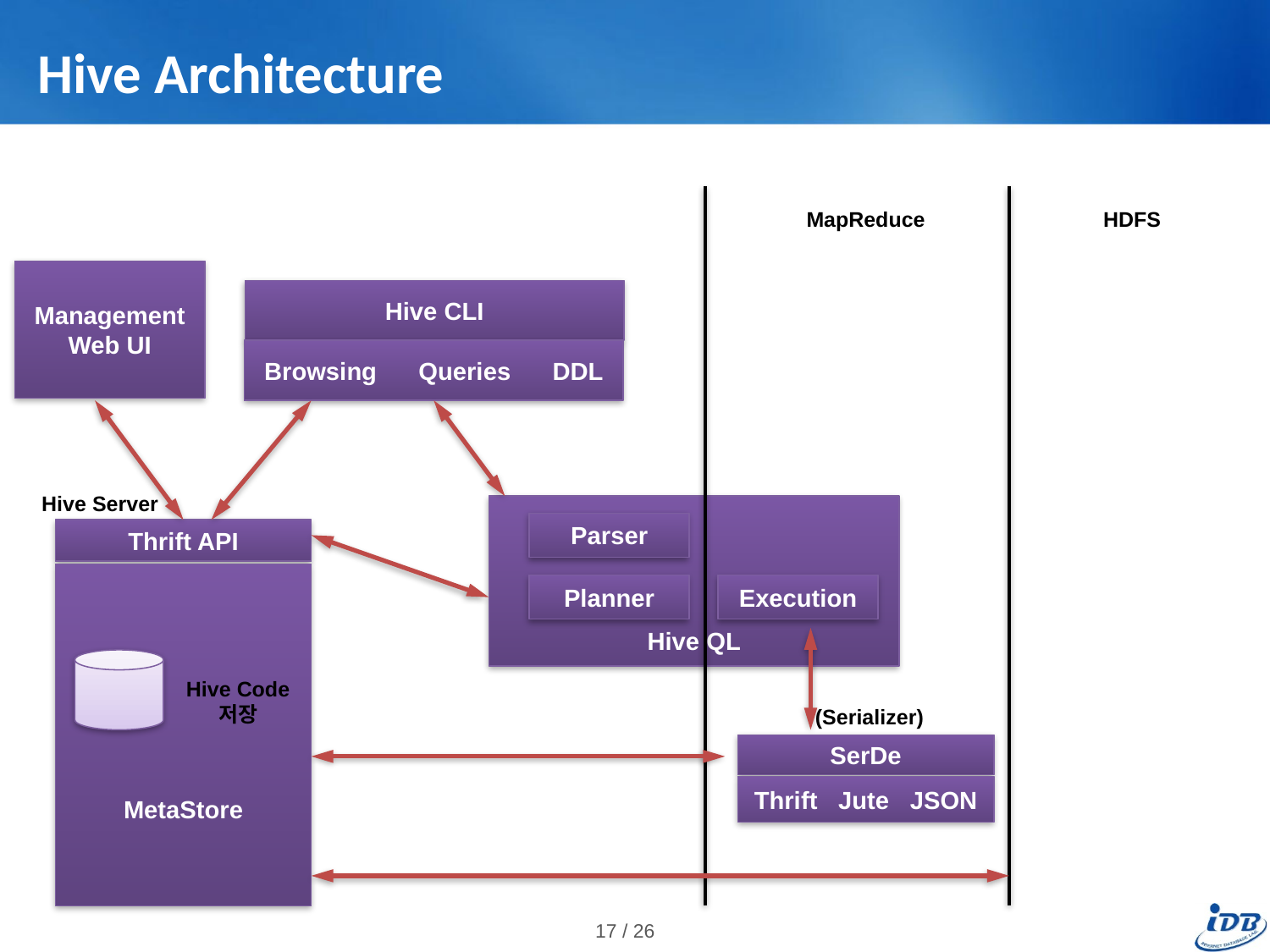

# Hive Architecture
HDFS
MapReduce
Management Web UI
Hive CLI
Browsing      Queries      DDL
Hive Server

Hive QL
Parser
Thrift API

MetaStore
Planner
Execution

Hive Code 저장
(Serializer)
SerDe
Thrift   Jute   JSON